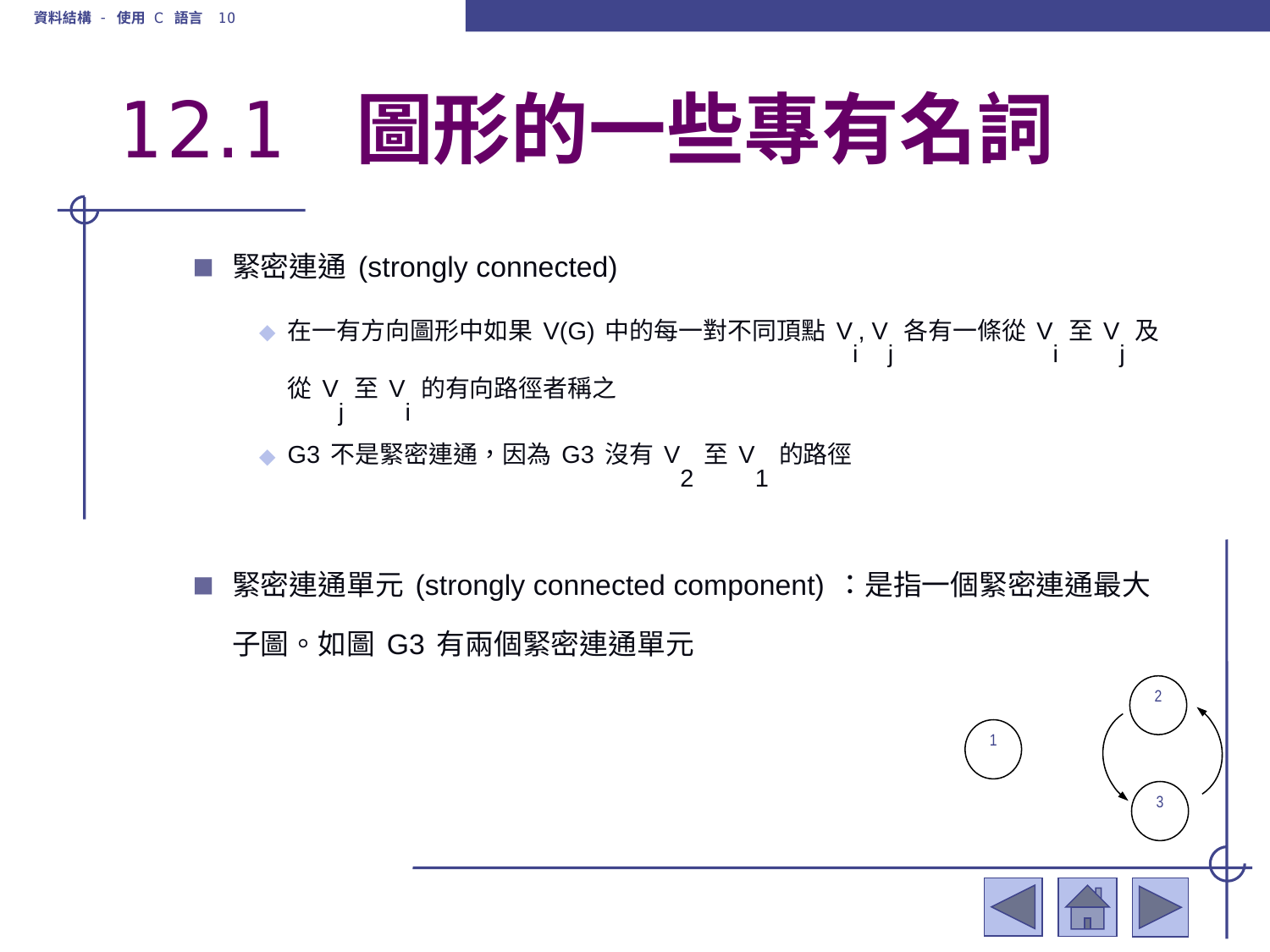

資料結構 - 使用 C 語言   10
# 12.1  圖形的一些專有名詞

緊密連通(strongly connected)
在一有方向圖形中如果V(G)中的每一對不同頂點Vi, Vj各有一條從Vi至Vj及從Vj至Vi的有向路徑者稱之
G3不是緊密連通，因為G3沒有V2至V1的路徑

緊密連通單元(strongly connected component)：是指一個緊密連通最大子圖。如圖G3有兩個緊密連通單元

2

1
3